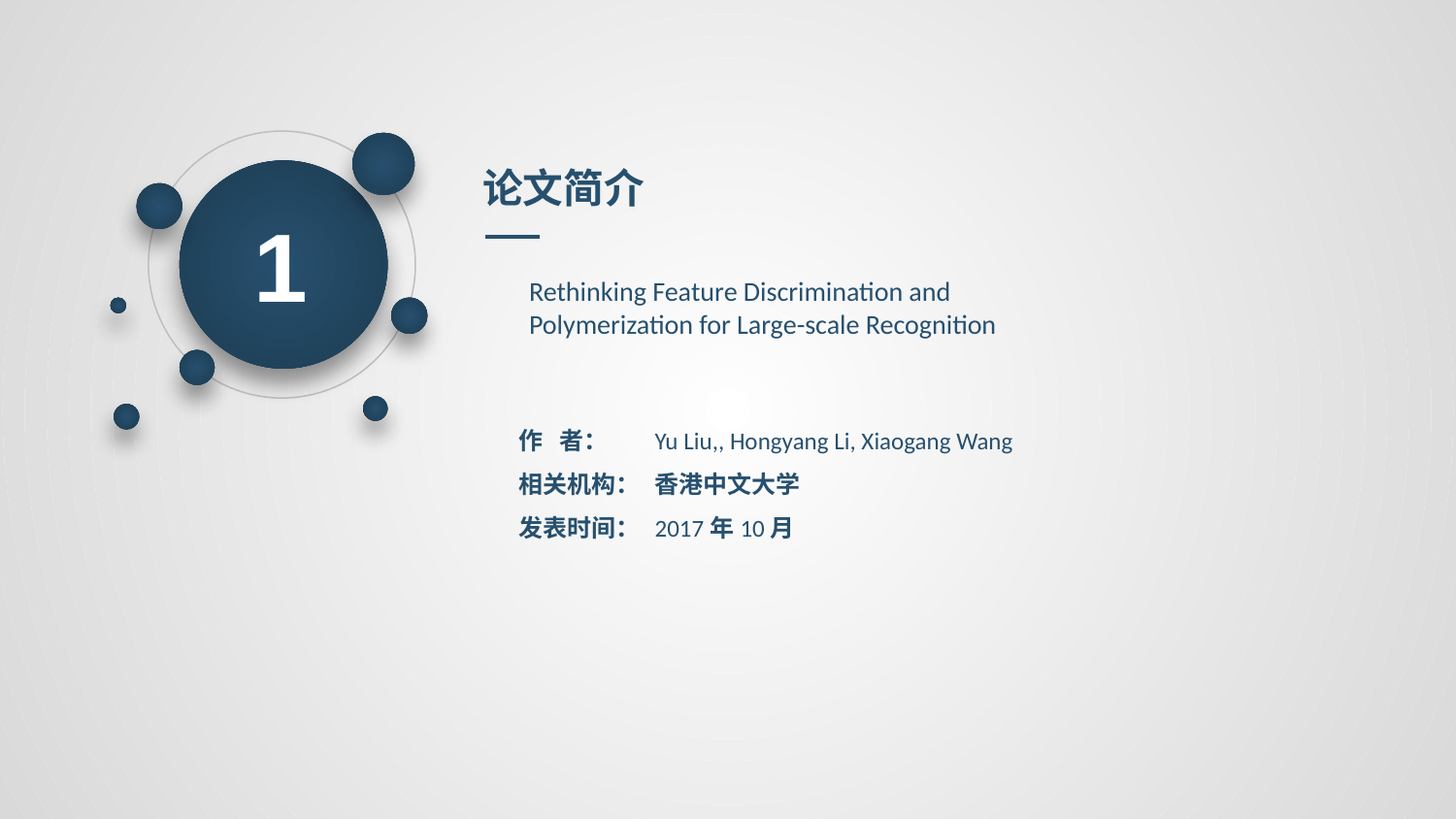

论文简介

1
Rethinking Feature Discrimination and
Polymerization for Large-scale Recognition

作   者：
相关机构：
发表时间：
Yu Liu,, Hongyang Li, Xiaogang Wang
香港中文大学
2017年10月